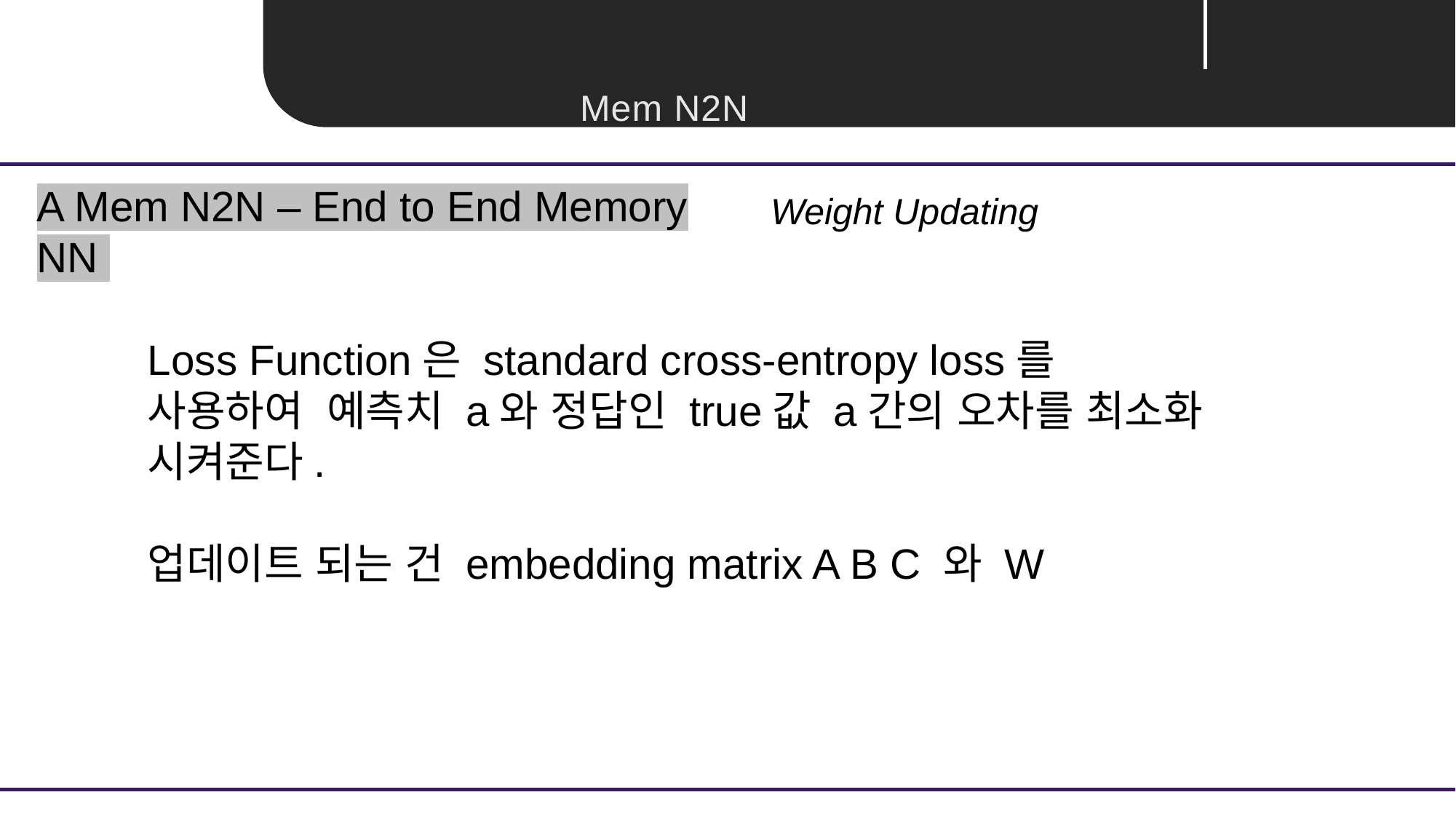

Unit  02 ㅣ ㅣ Mem N2N
A Mem N2N – End to End Memory NN
Weight Updating

Loss Function은 standard cross-entropy loss를
사용하여  예측치 a와 정답인 true값 a간의 오차를 최소화 시켜준다.

업데이트 되는 건 embedding matrix A B C 와 W